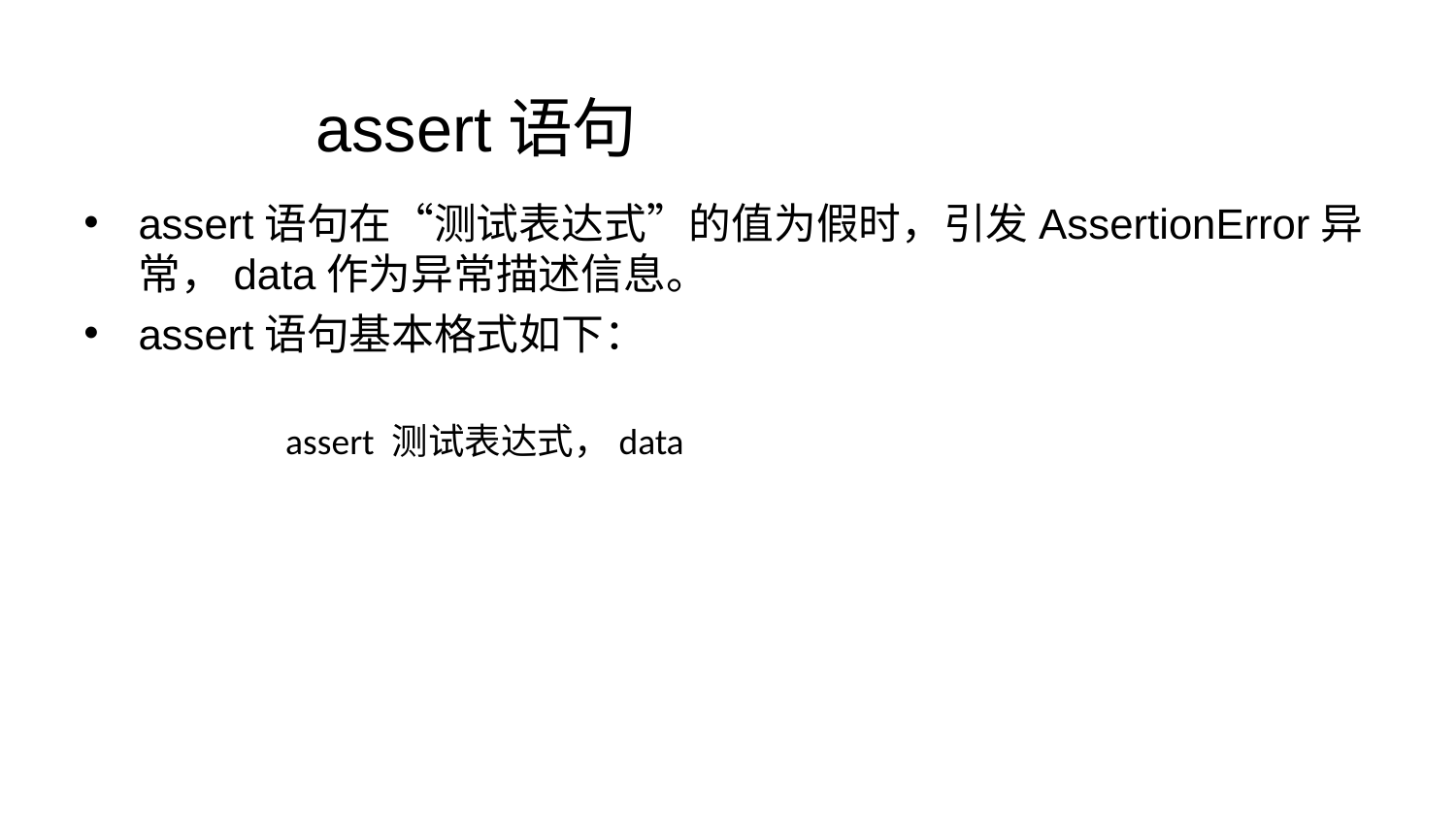

# assert语句
assert语句在“测试表达式”的值为假时，引发AssertionError异常，data作为异常描述信息。
assert语句基本格式如下：
assert 测试表达式，data